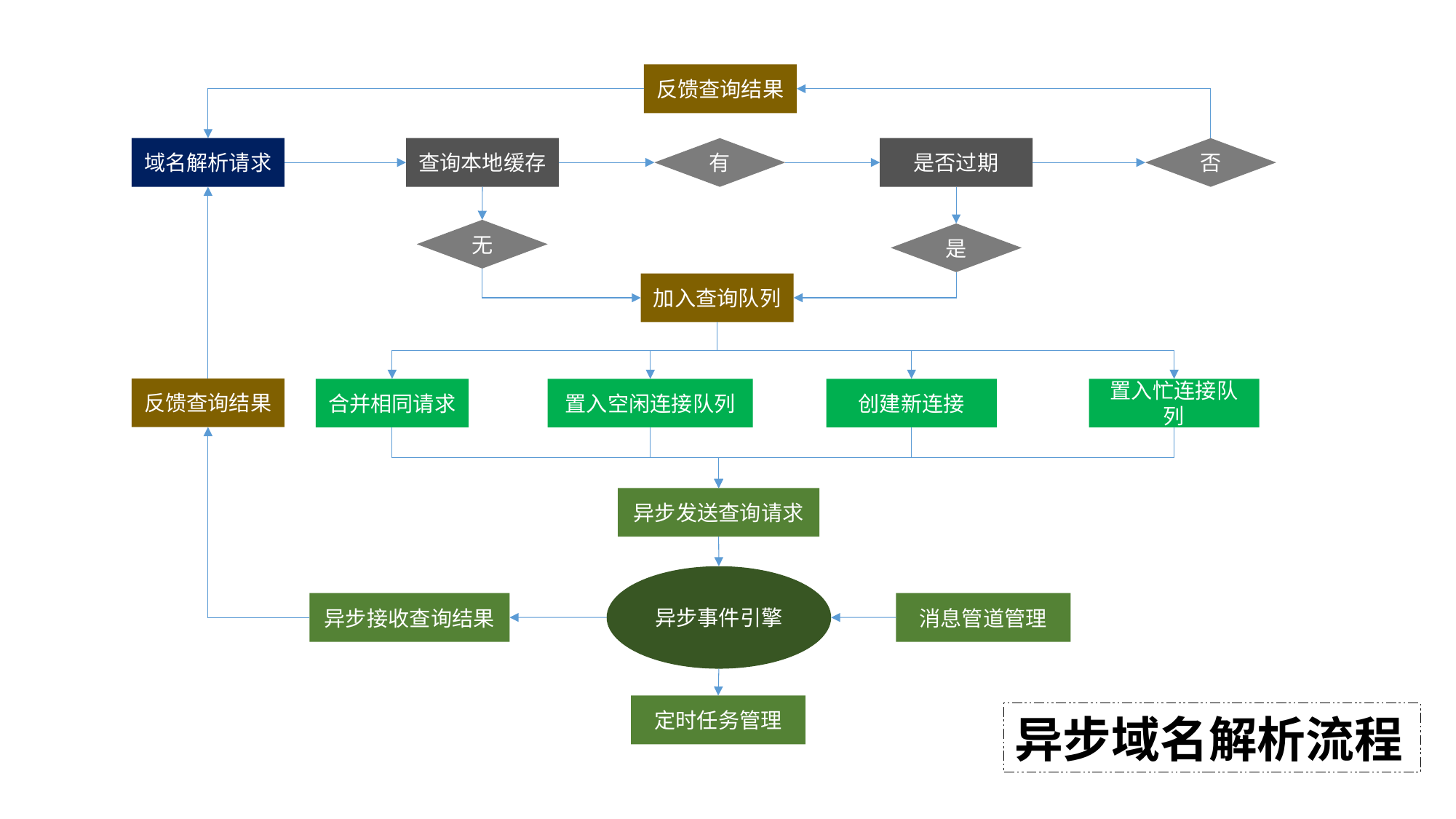

反馈查询结果
查询本地缓存
域名解析请求
有
是否过期
否
无
是
加入查询队列
反馈查询结果
合并相同请求
置入空闲连接队列
创建新连接
置入忙连接队列
异步发送查询请求
异步事件引擎
消息管道管理
异步接收查询结果
定时任务管理
异步域名解析流程